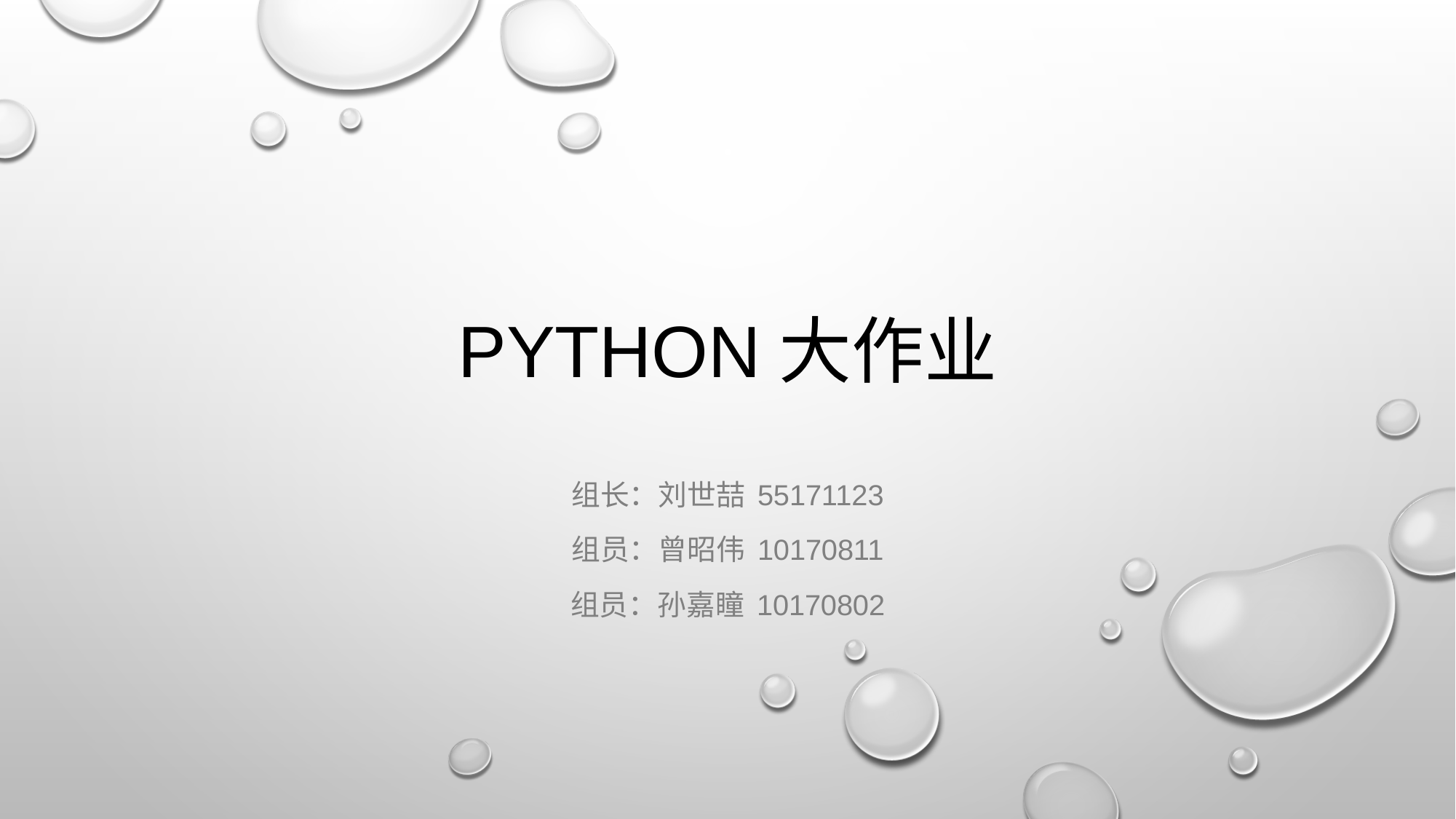

# python大作业
组长：刘世喆 55171123
组员：曾昭伟 10170811
组员：孙嘉瞳 10170802